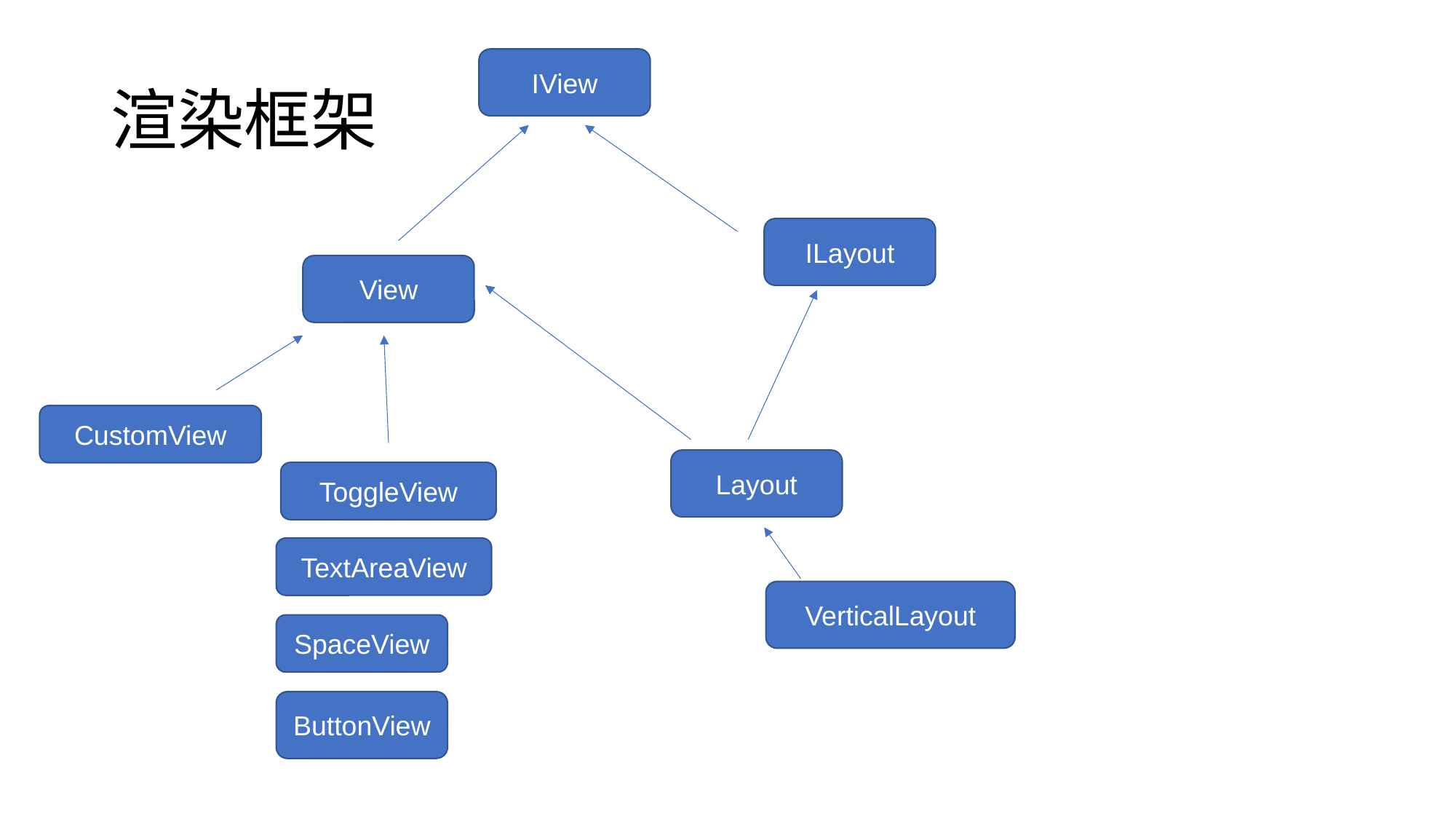

# 渲染框架
IView
ILayout
View
CustomView
Layout
ToggleView
TextAreaView
VerticalLayout
SpaceView
ButtonView